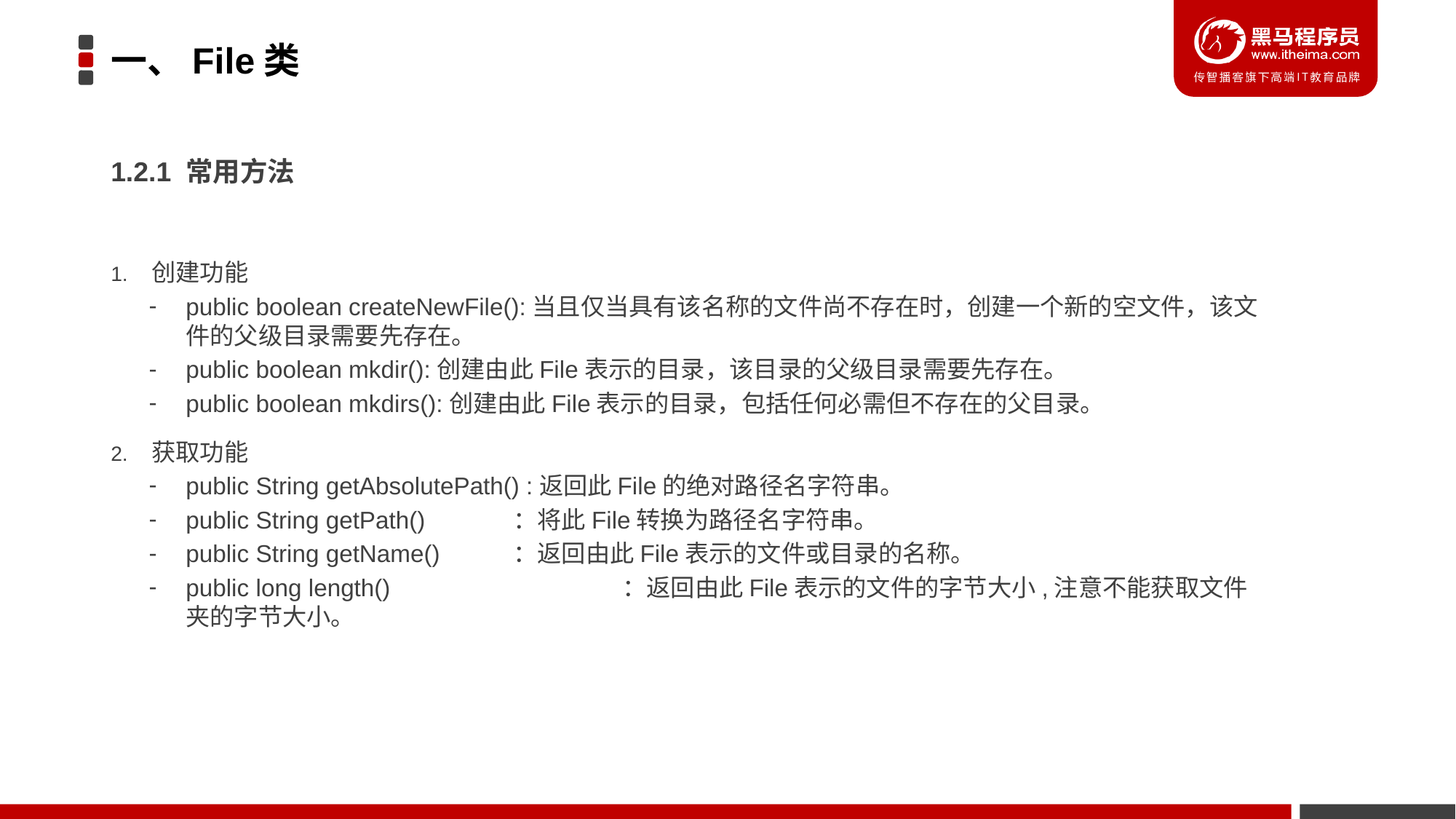

# 一、File类
1.2.1 常用方法
创建功能
public boolean createNewFile():当且仅当具有该名称的文件尚不存在时，创建一个新的空文件，该文件的父级目录需要先存在。
public boolean mkdir():创建由此File表示的目录，该目录的父级目录需要先存在。
public boolean mkdirs():创建由此File表示的目录，包括任何必需但不存在的父目录。
获取功能
public String getAbsolutePath() :返回此File的绝对路径名字符串。
public String getPath()  	：将此File转换为路径名字符串。
public String getName()  	：返回由此File表示的文件或目录的名称。
public long length()  		：返回由此File表示的文件的字节大小,注意不能获取文件夹的字节大小。